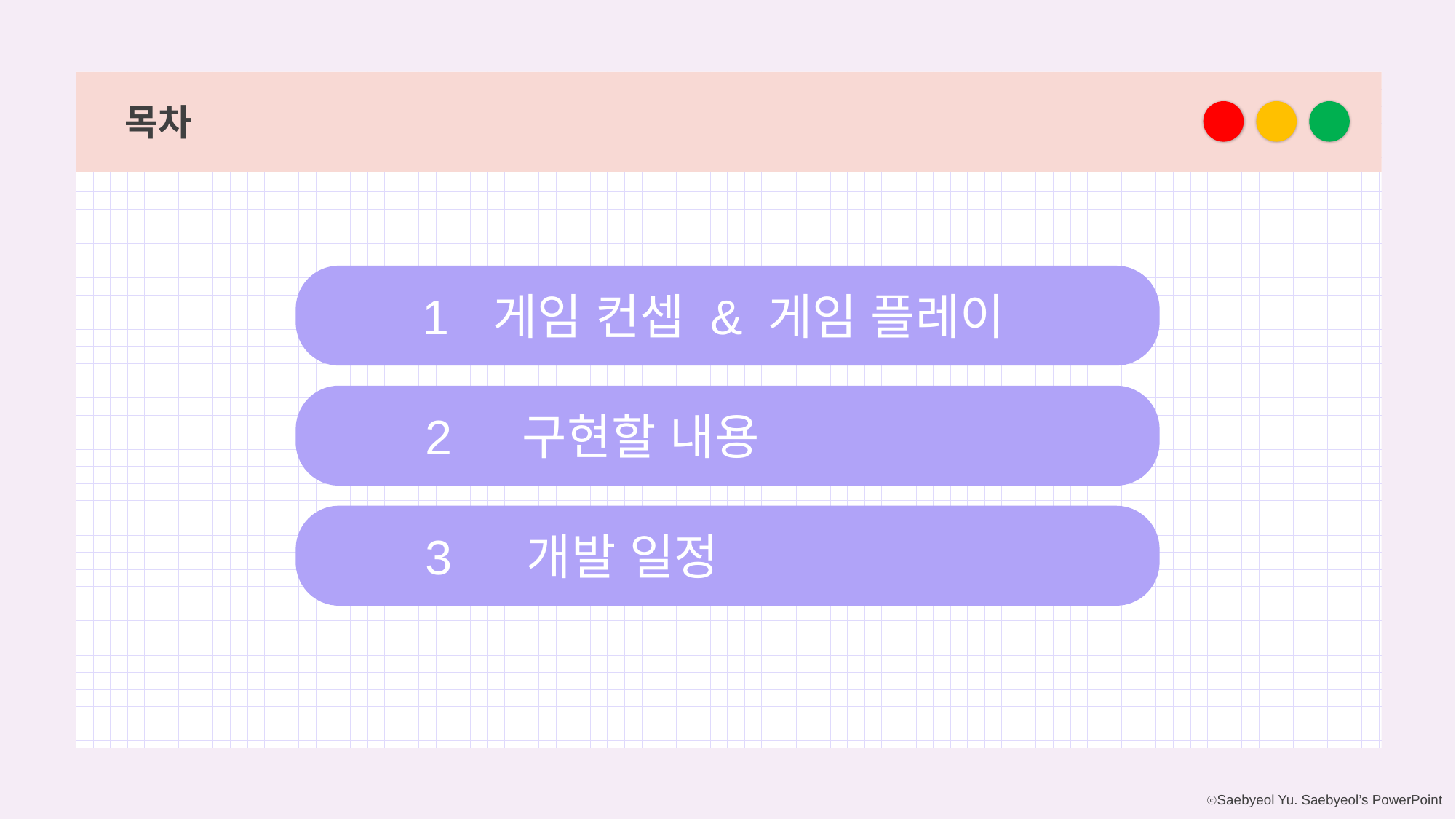

목차

1
게임 컨셉 & 게임 플레이

2
구현할 내용

3
개발 일정